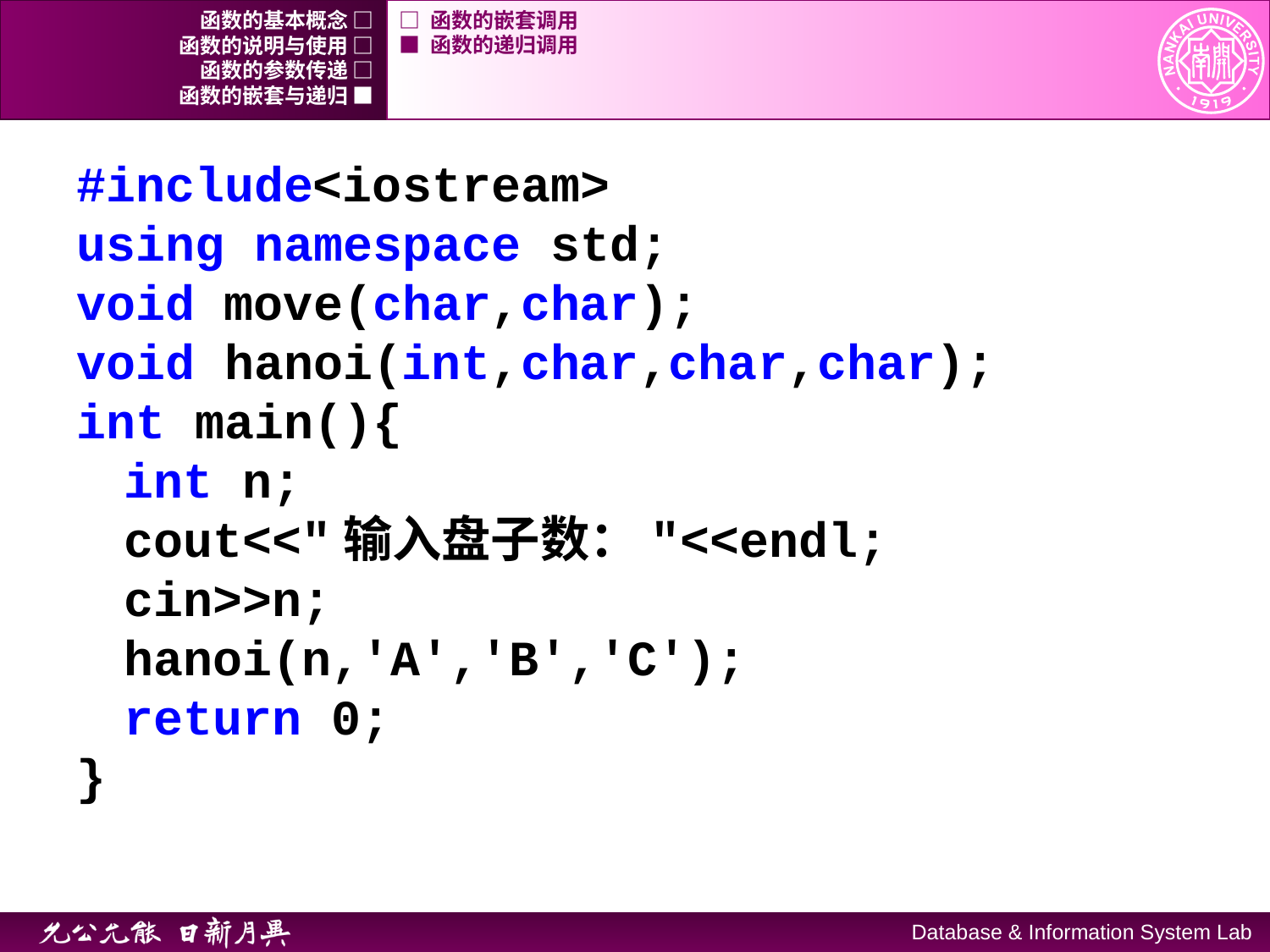

函数的基本概念 □
□ 函数的嵌套调用
函数的说明与使用 □
■ 函数的递归调用
函数的参数传递 □

函数的嵌套与递归 ■

#include<iostream>
using namespace std;
void move(char,char);
void hanoi(int,char,char,char);
int main(){
	int n;
	cout<<"输入盘子数："<<endl;
	cin>>n;
	hanoi(n,'A','B','C');
	return 0;
}